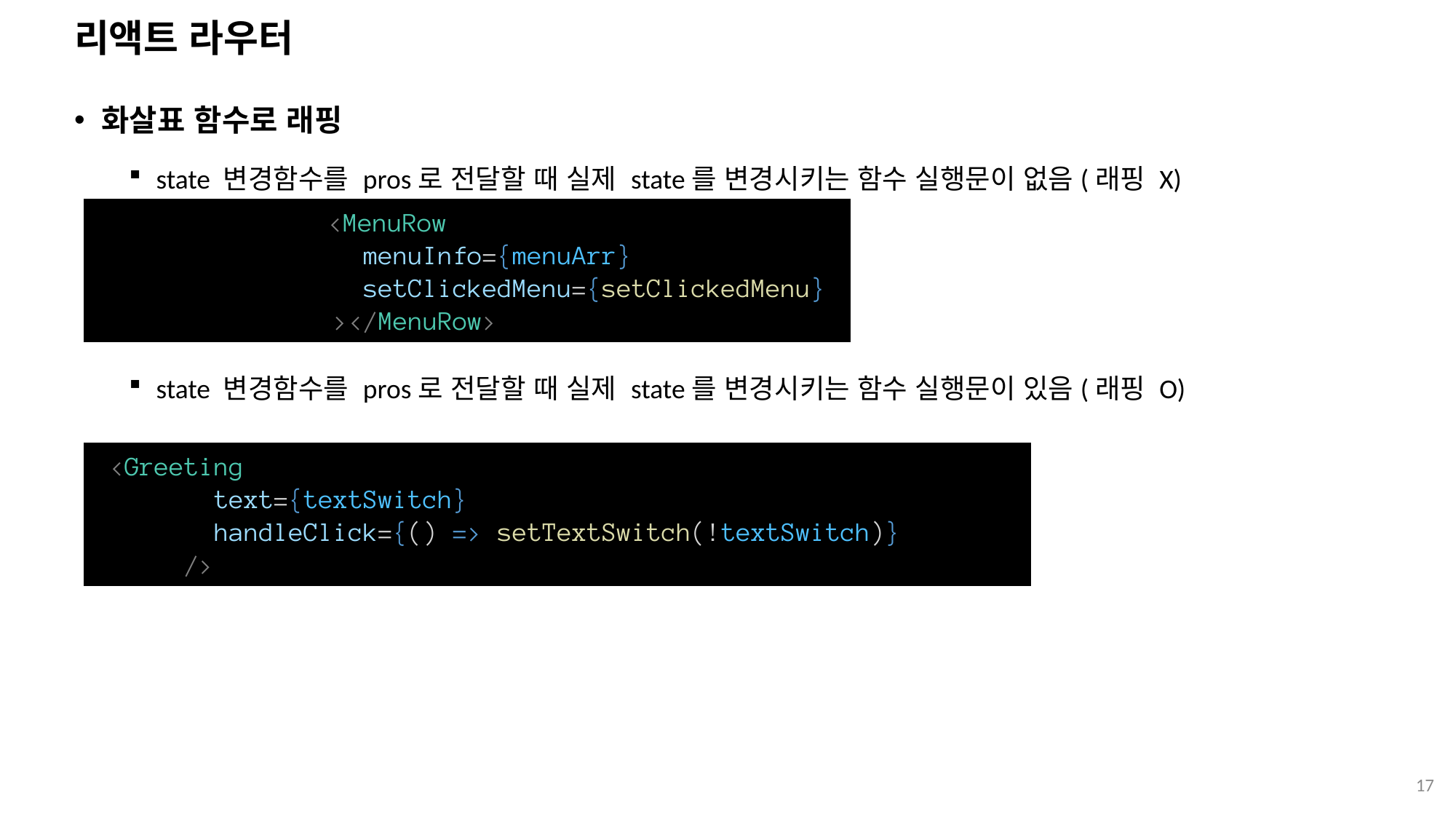

# 리액트 라우터
화살표 함수로 래핑
state 변경함수를 pros로 전달할 때 실제 state를 변경시키는 함수 실행문이 없음(래핑 X)

state 변경함수를 pros로 전달할 때 실제 state를 변경시키는 함수 실행문이 있음(래핑 O)

		 <MenuRow
                  menuInfo={menuArr}
                  setClickedMenu={setClickedMenu}
                ></MenuRow>
 <Greeting
        text={textSwitch}
        handleClick={() => setTextSwitch(!textSwitch)}
      />
17